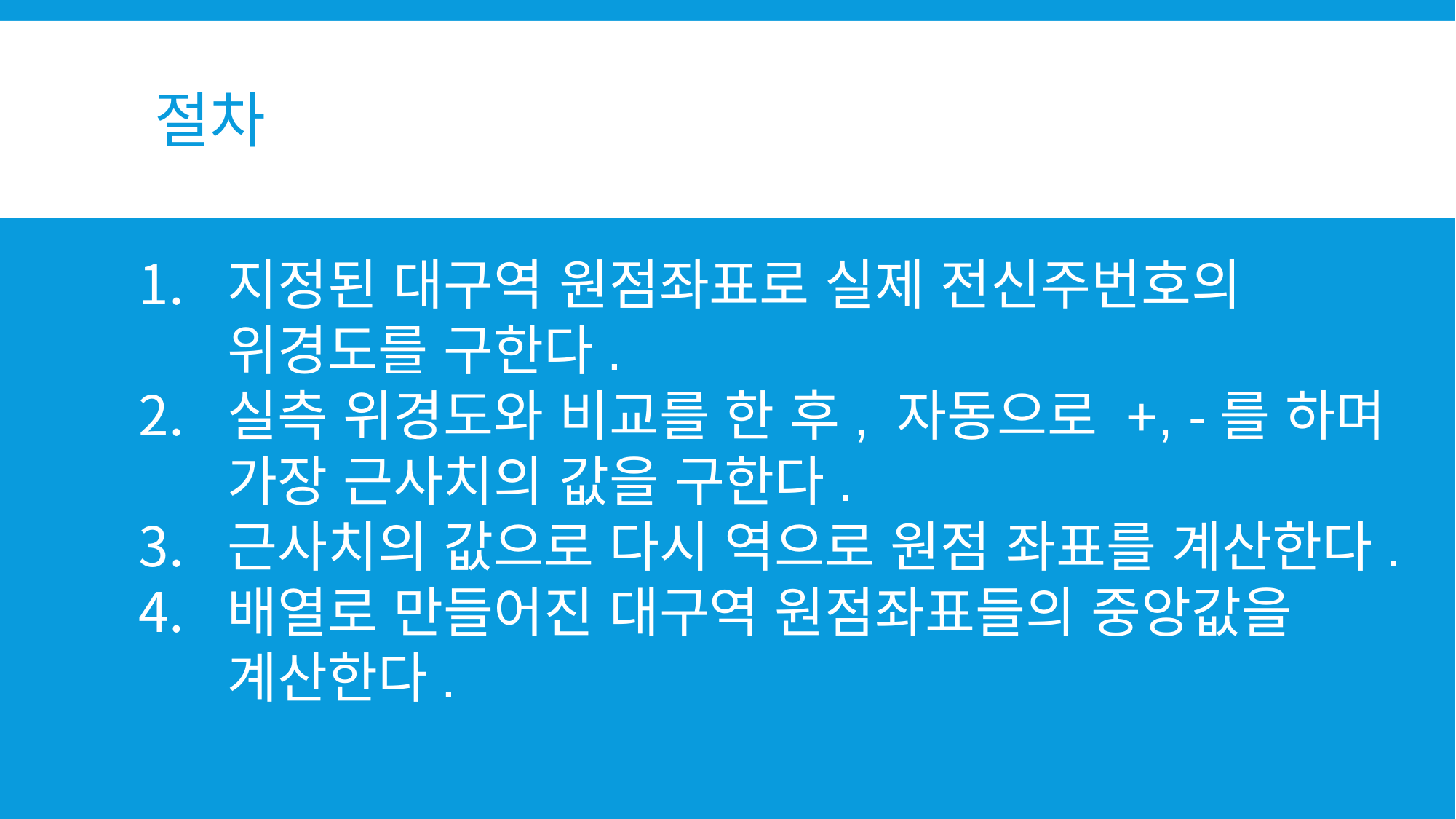

# 절차
지정된 대구역 원점좌표로 실제 전신주번호의 위경도를 구한다.
실측 위경도와 비교를 한 후, 자동으로 +, -를 하며 가장 근사치의 값을 구한다.
근사치의 값으로 다시 역으로 원점 좌표를 계산한다.
배열로 만들어진 대구역 원점좌표들의 중앙값을 계산한다.